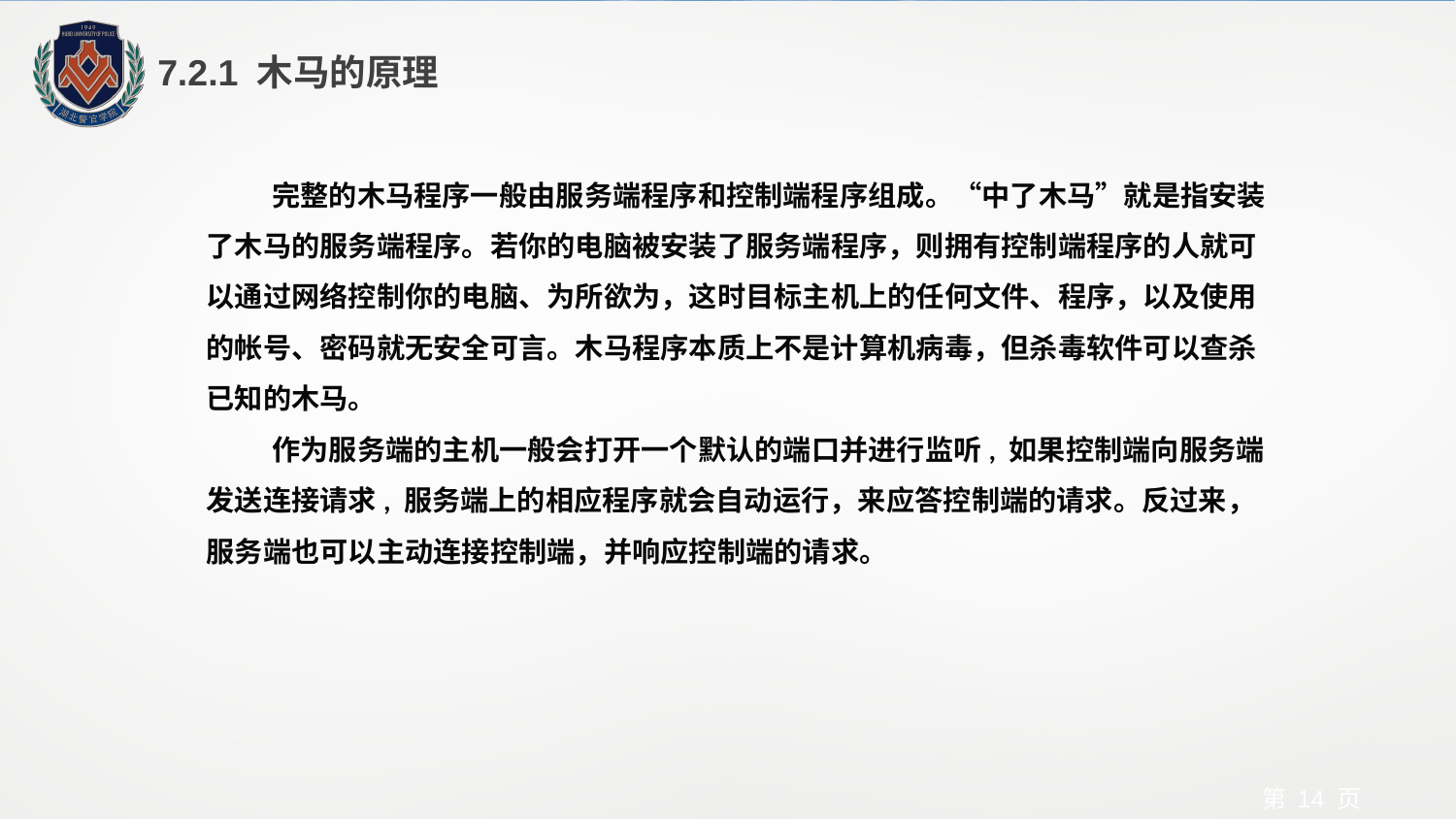

7.2.1 木马的原理
         完整的木马程序一般由服务端程序和控制端程序组成。“中了木马”就是指安装了木马的服务端程序。若你的电脑被安装了服务端程序，则拥有控制端程序的人就可以通过网络控制你的电脑、为所欲为，这时目标主机上的任何文件、程序，以及使用的帐号、密码就无安全可言。木马程序本质上不是计算机病毒，但杀毒软件可以查杀已知的木马。
         作为服务端的主机一般会打开一个默认的端口并进行监听, 如果控制端向服务端发送连接请求, 服务端上的相应程序就会自动运行，来应答控制端的请求。反过来，服务端也可以主动连接控制端，并响应控制端的请求。